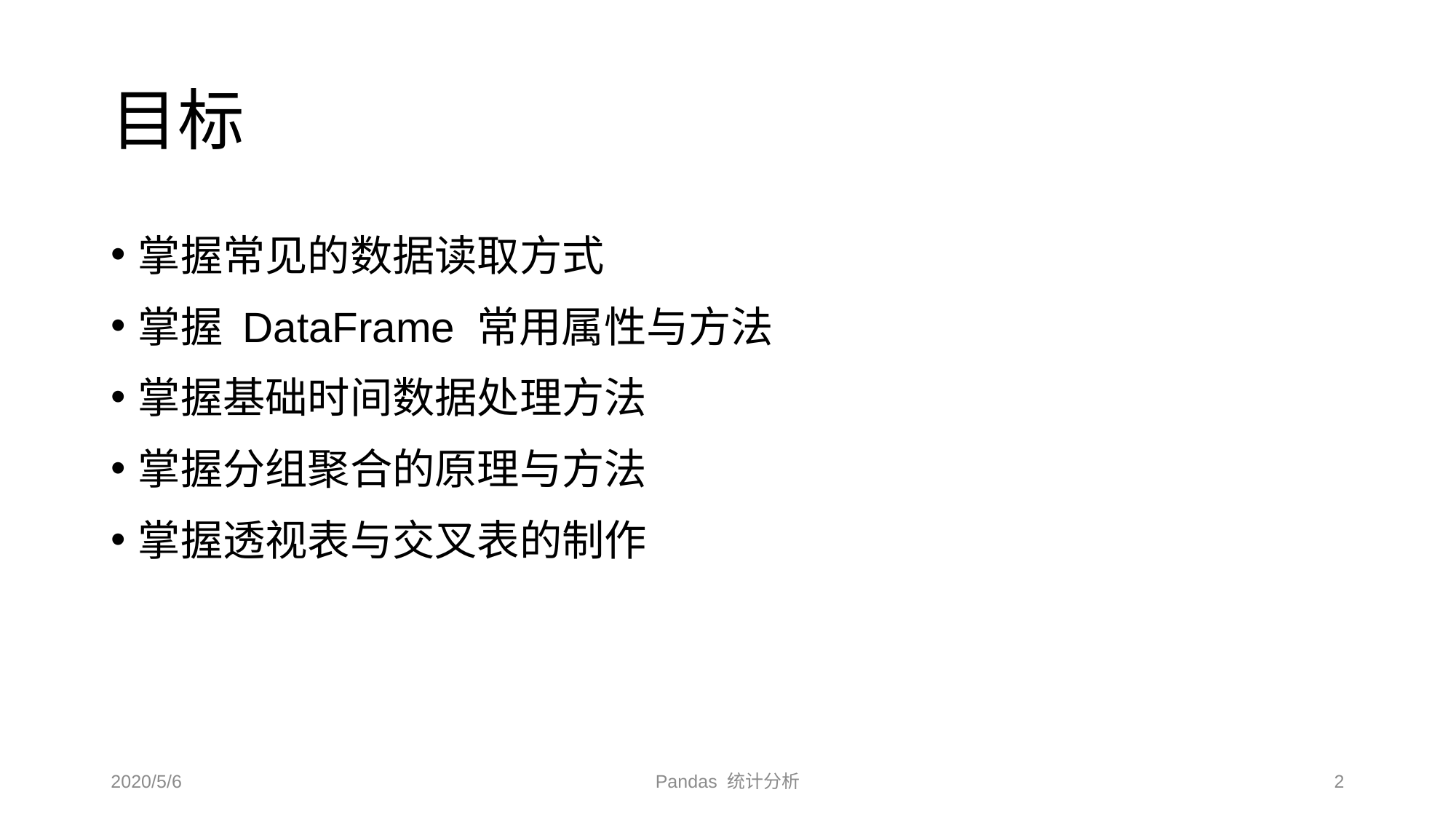

# 目标
掌握常见的数据读取方式
掌握 DataFrame 常用属性与方法
掌握基础时间数据处理方法
掌握分组聚合的原理与方法
掌握透视表与交叉表的制作
2020/5/6
Pandas 统计分析
2